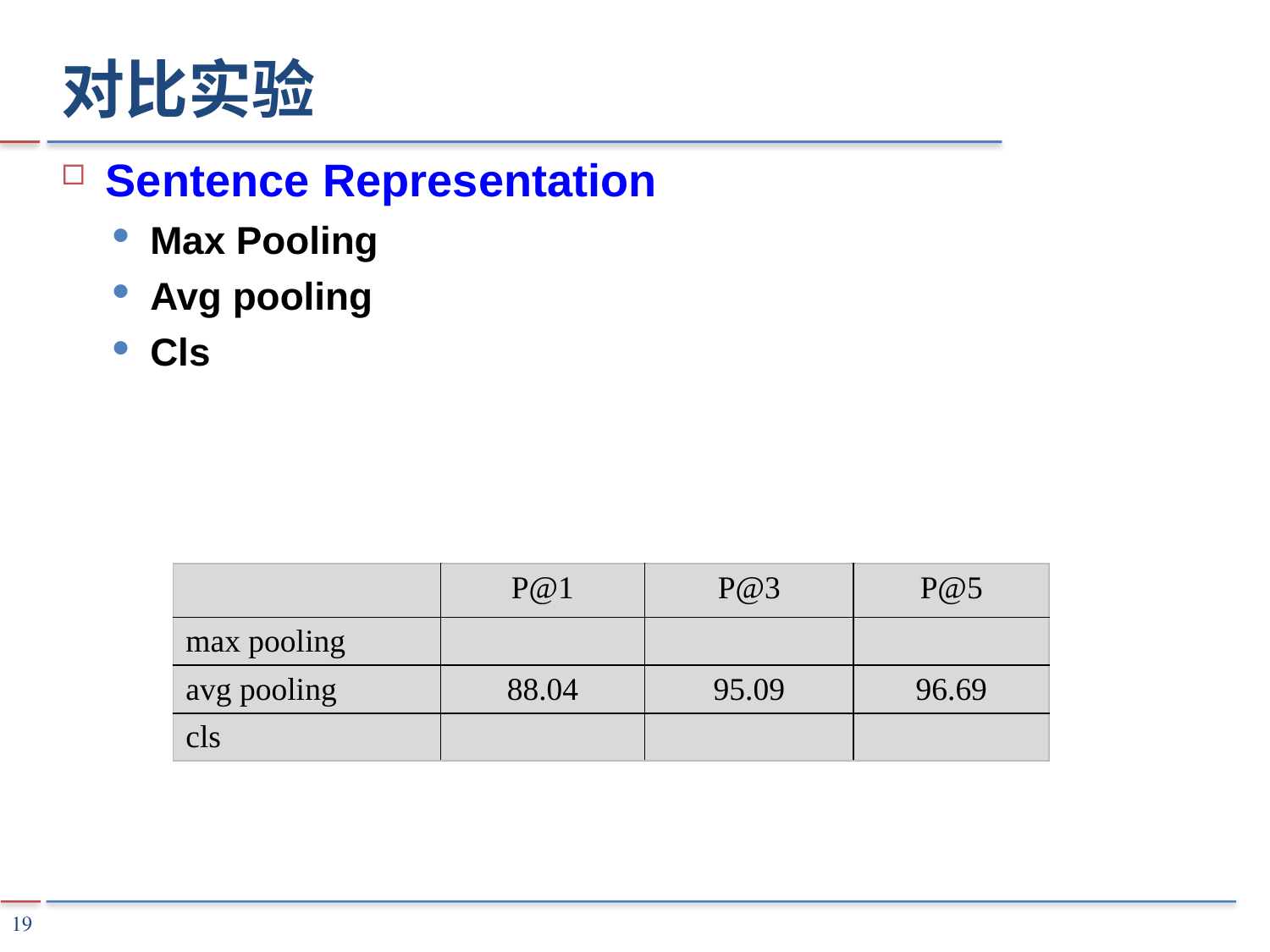

# 对比实验

Sentence Representation
Max Pooling
Avg pooling
Cls

|  | P@1 | P@3 | P@5 |
| --- | --- | --- | --- |
| max pooling |  |  |  |
| avg pooling | 88.04 | 95.09 | 96.69 |
| cls |  |  |  |
19